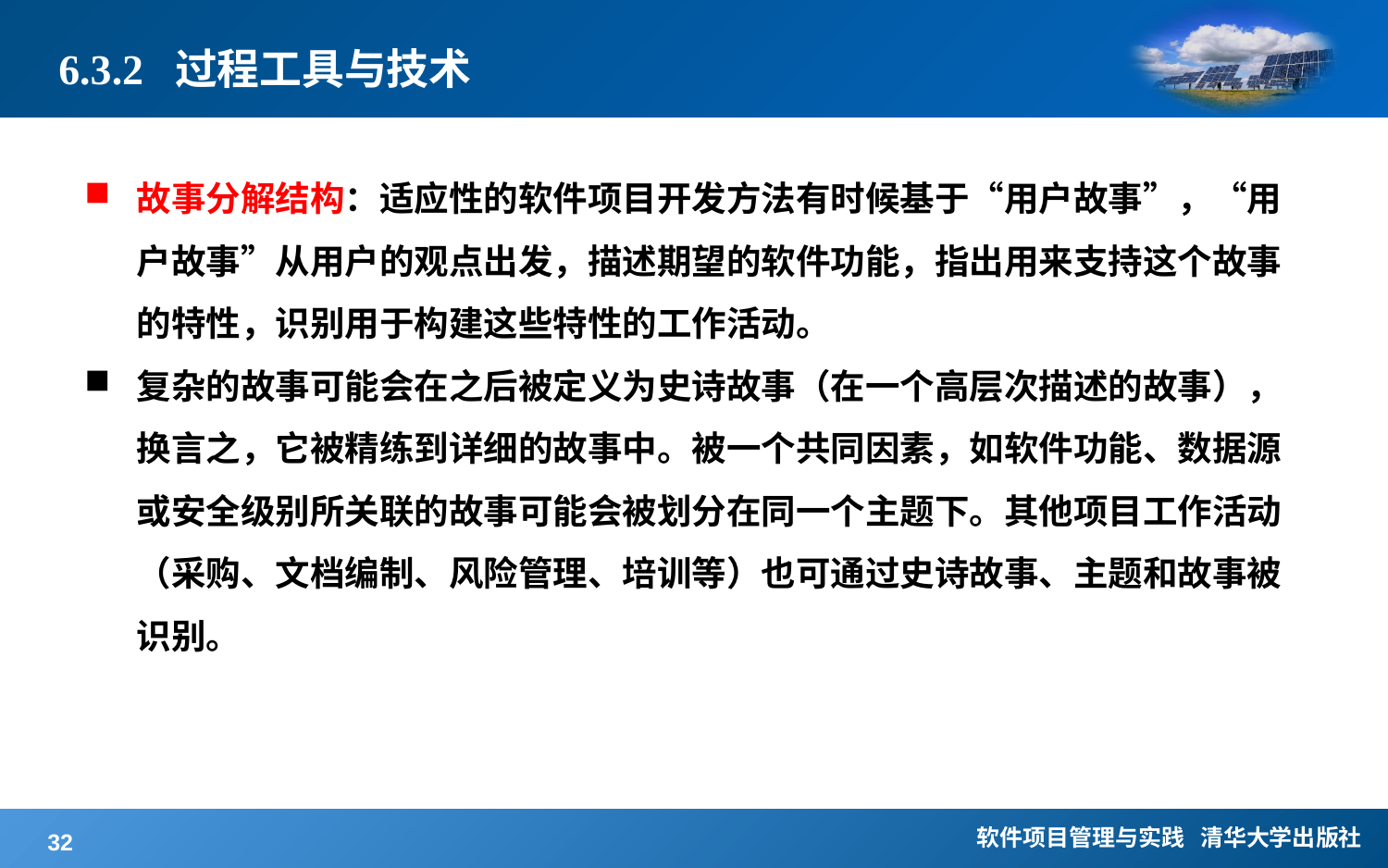

# 6.3.2  过程工具与技术
故事分解结构：适应性的软件项目开发方法有时候基于“用户故事”，“用户故事”从用户的观点出发，描述期望的软件功能，指出用来支持这个故事的特性，识别用于构建这些特性的工作活动。
复杂的故事可能会在之后被定义为史诗故事（在一个高层次描述的故事），换言之，它被精练到详细的故事中。被一个共同因素，如软件功能、数据源或安全级别所关联的故事可能会被划分在同一个主题下。其他项目工作活动（采购、文档编制、风险管理、培训等）也可通过史诗故事、主题和故事被识别。